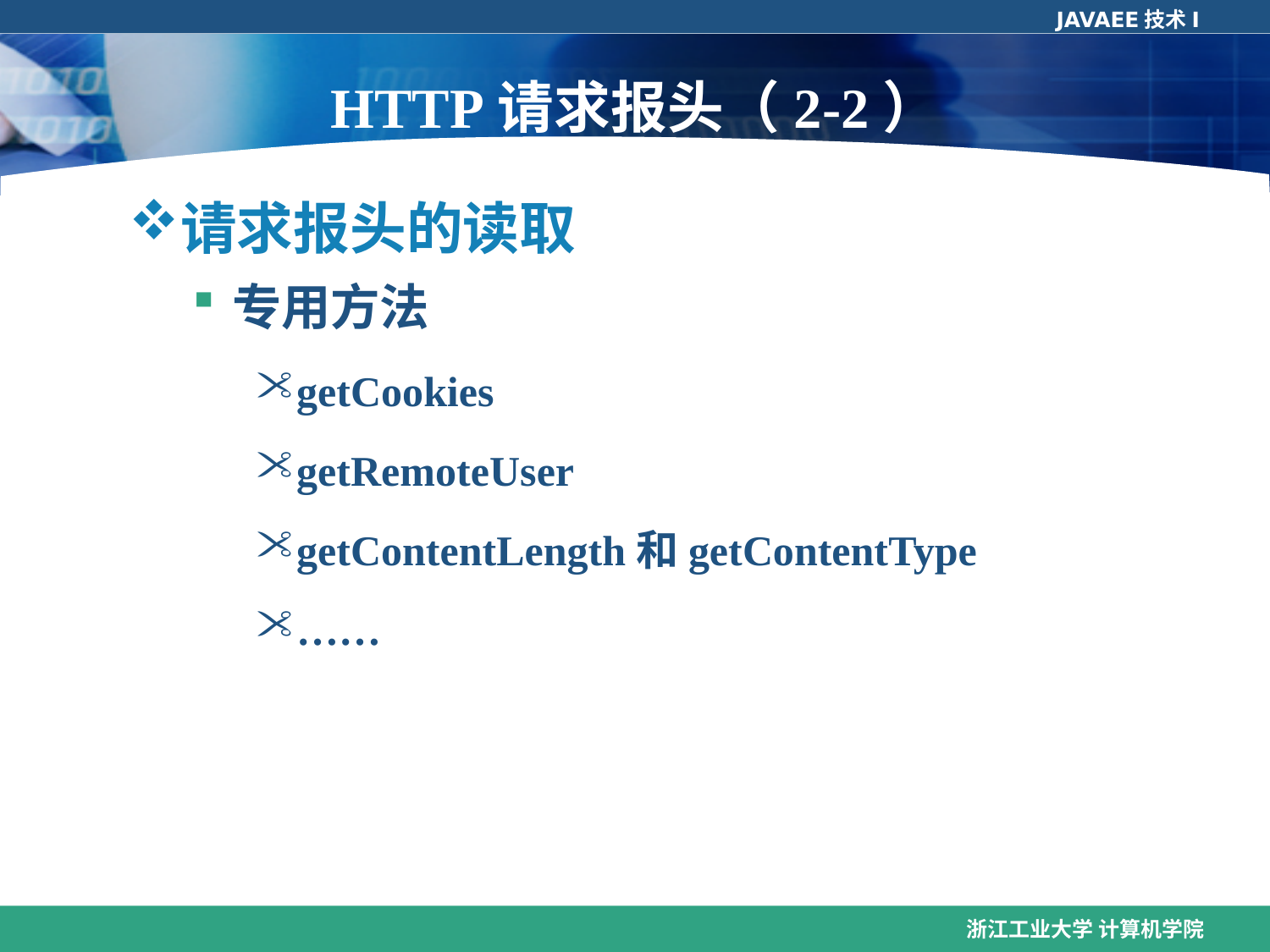

HTTP请求报头（2-2）
请求报头的读取
专用方法
getCookies
getRemoteUser
getContentLength和getContentType
……